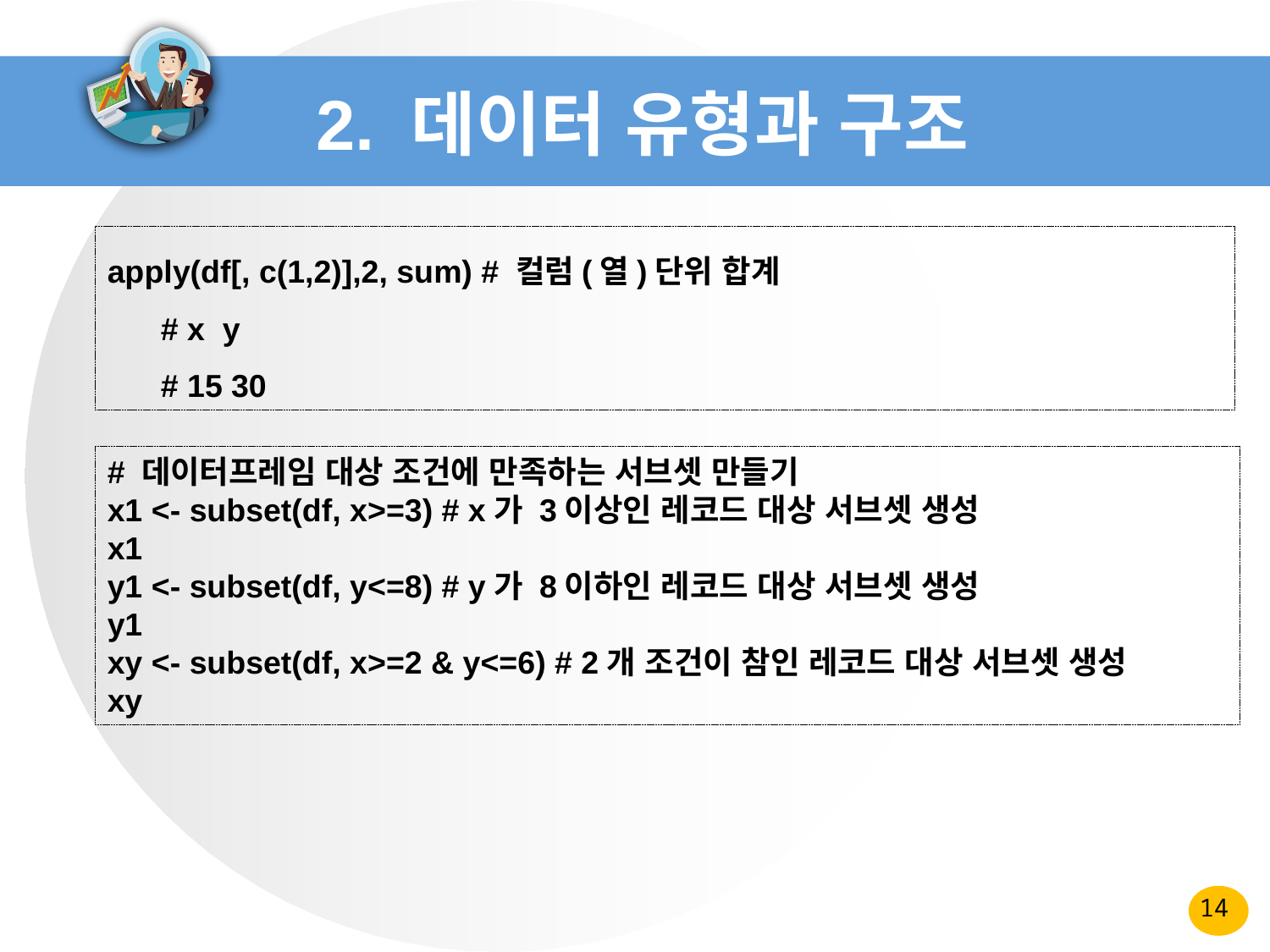

# 2. 데이터 유형과 구조
apply(df[, c(1,2)],2, sum) # 컬럼(열)단위 합계
      # x  y
      # 15 30
# 데이터프레임 대상 조건에 만족하는 서브셋 만들기
x1 <- subset(df, x>=3) # x가 3이상인 레코드 대상 서브셋 생성
x1
y1 <- subset(df, y<=8) # y가 8이하인 레코드 대상 서브셋 생성
y1
xy <- subset(df, x>=2 & y<=6) # 2개 조건이 참인 레코드 대상 서브셋 생성
xy
14